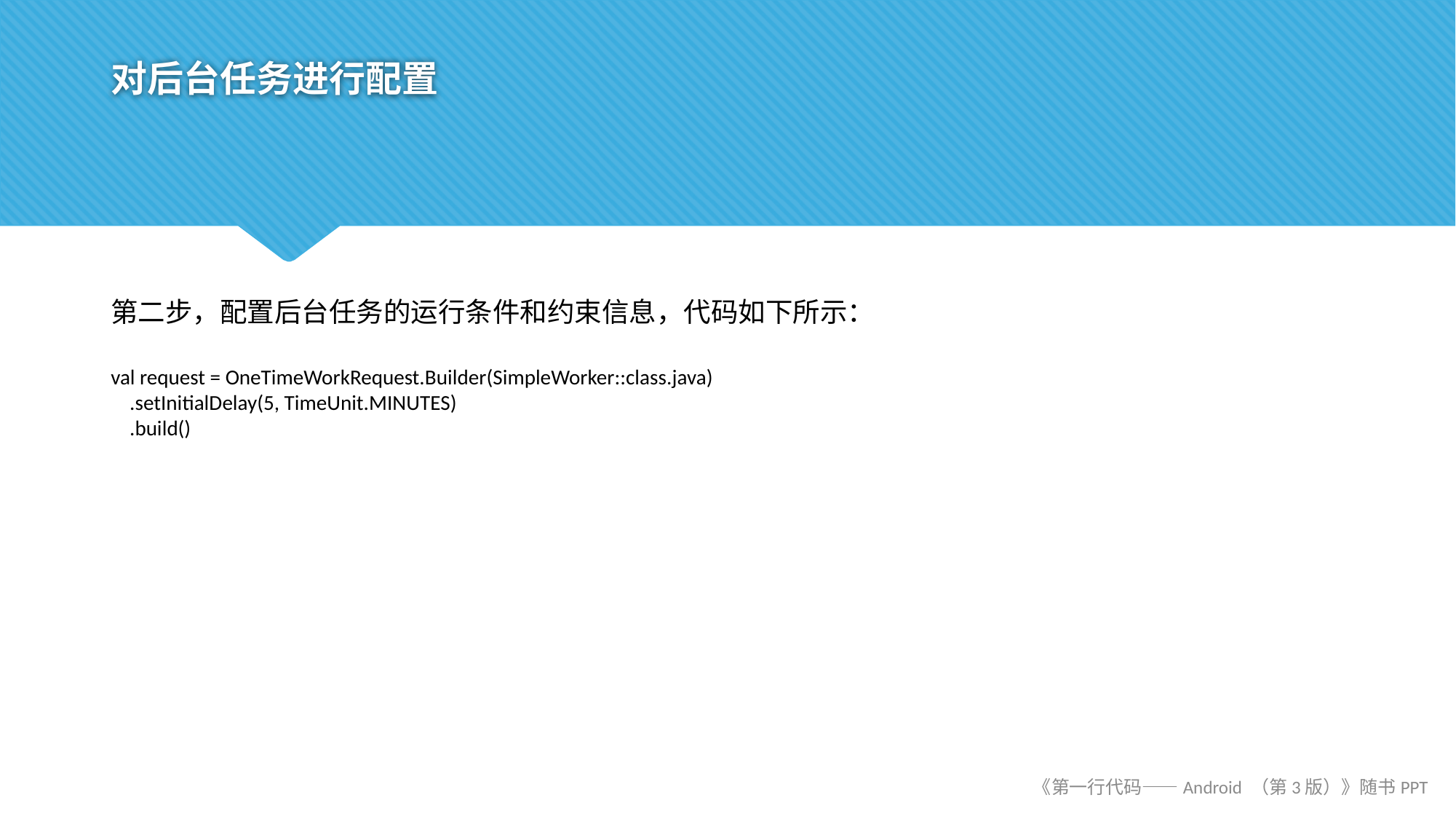

# 对后台任务进行配置
第二步，配置后台任务的运行条件和约束信息，代码如下所示：
val request = OneTimeWorkRequest.Builder(SimpleWorker::class.java)
    .setInitialDelay(5, TimeUnit.MINUTES)
    .build()